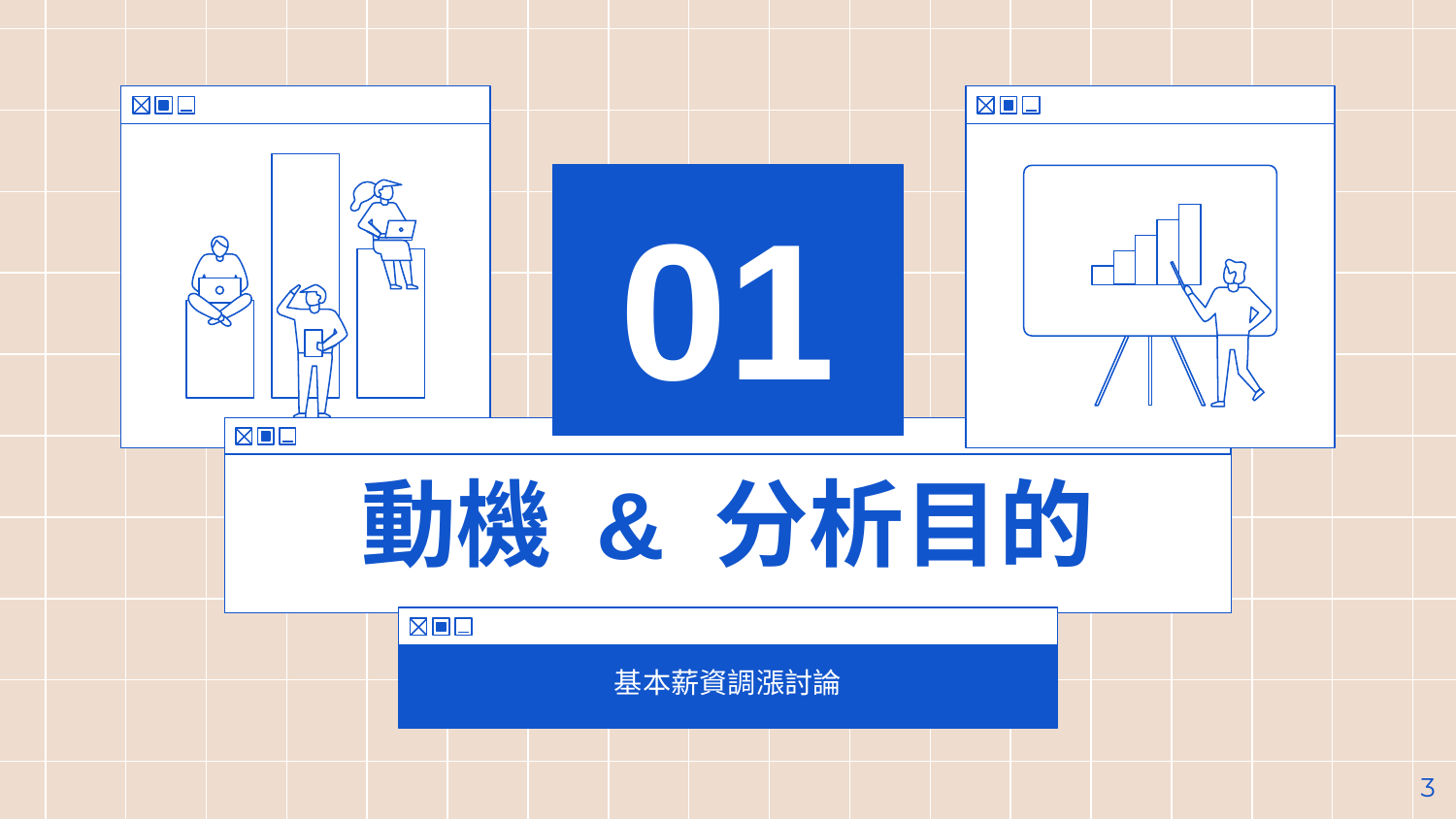

01

# 動機 & 分析目的

基本薪資調漲討論
3